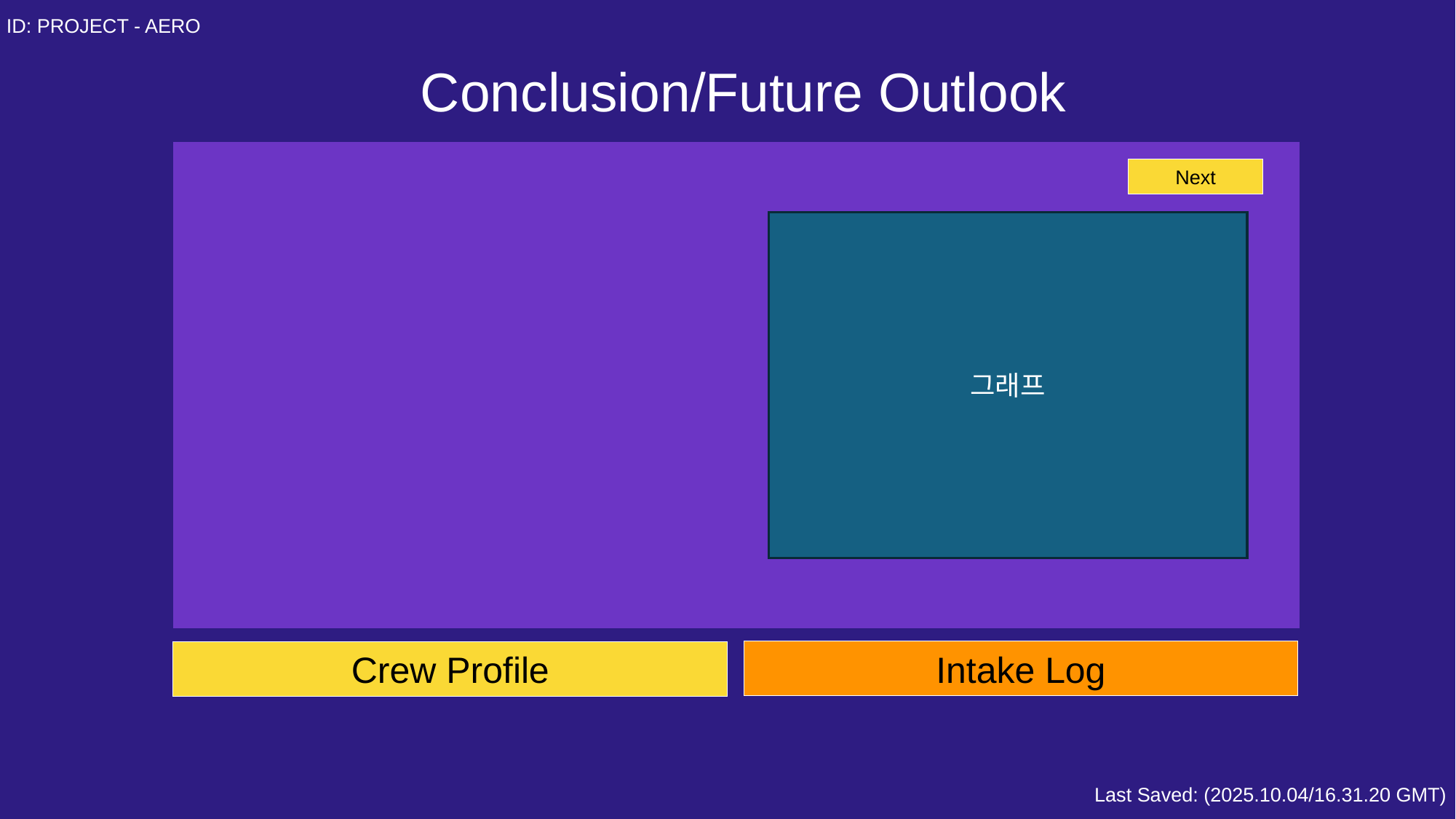

ID: PROJECT - AERO
Conclusion/Future Outlook

Next
그래프
Intake Log
Crew Profile
Last Saved: (2025.10.04/16.31.20 GMT)